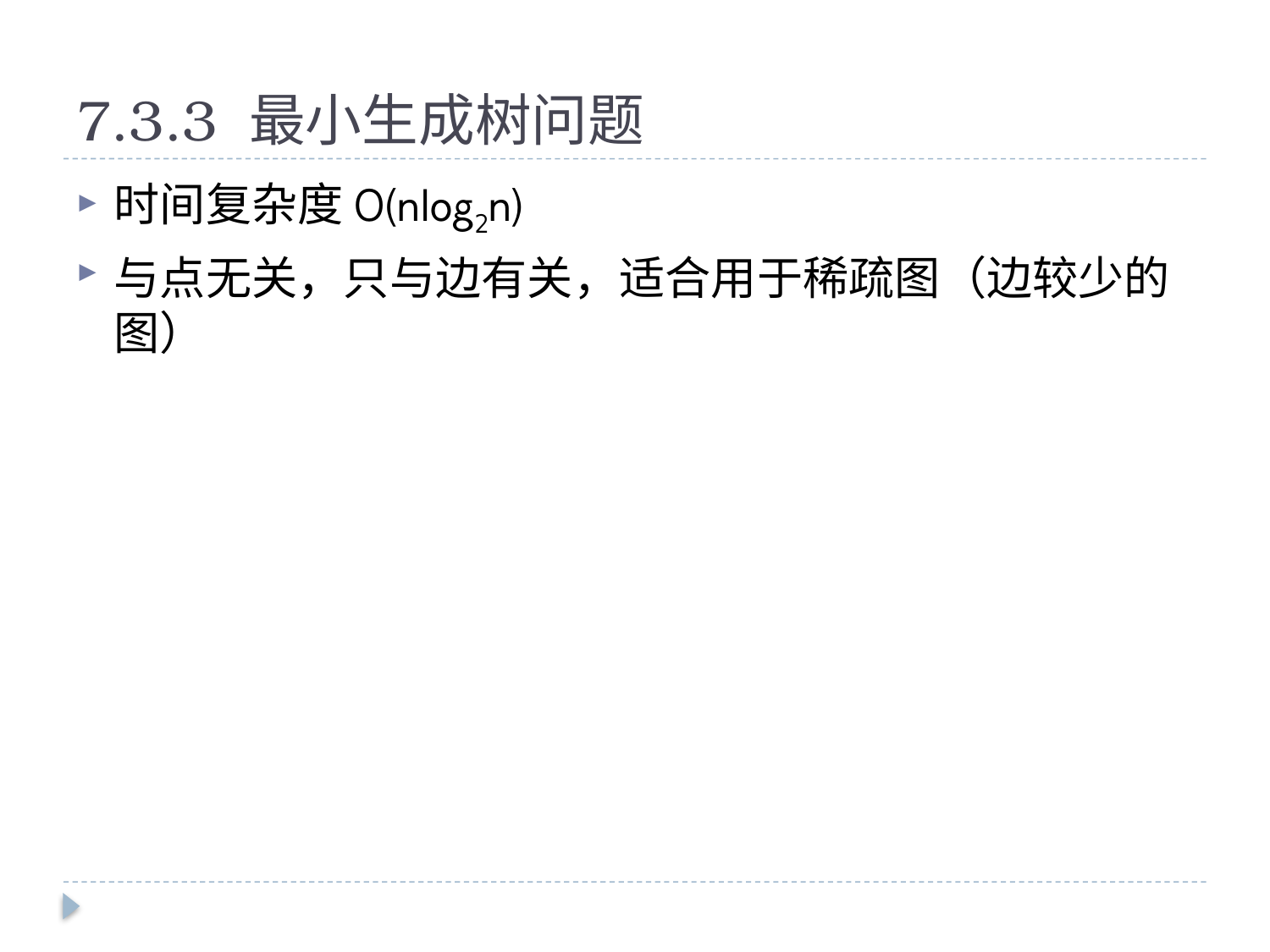

# 7.3.3 最小生成树问题
时间复杂度O(nlog2n)
与点无关，只与边有关，适合用于稀疏图（边较少的图）